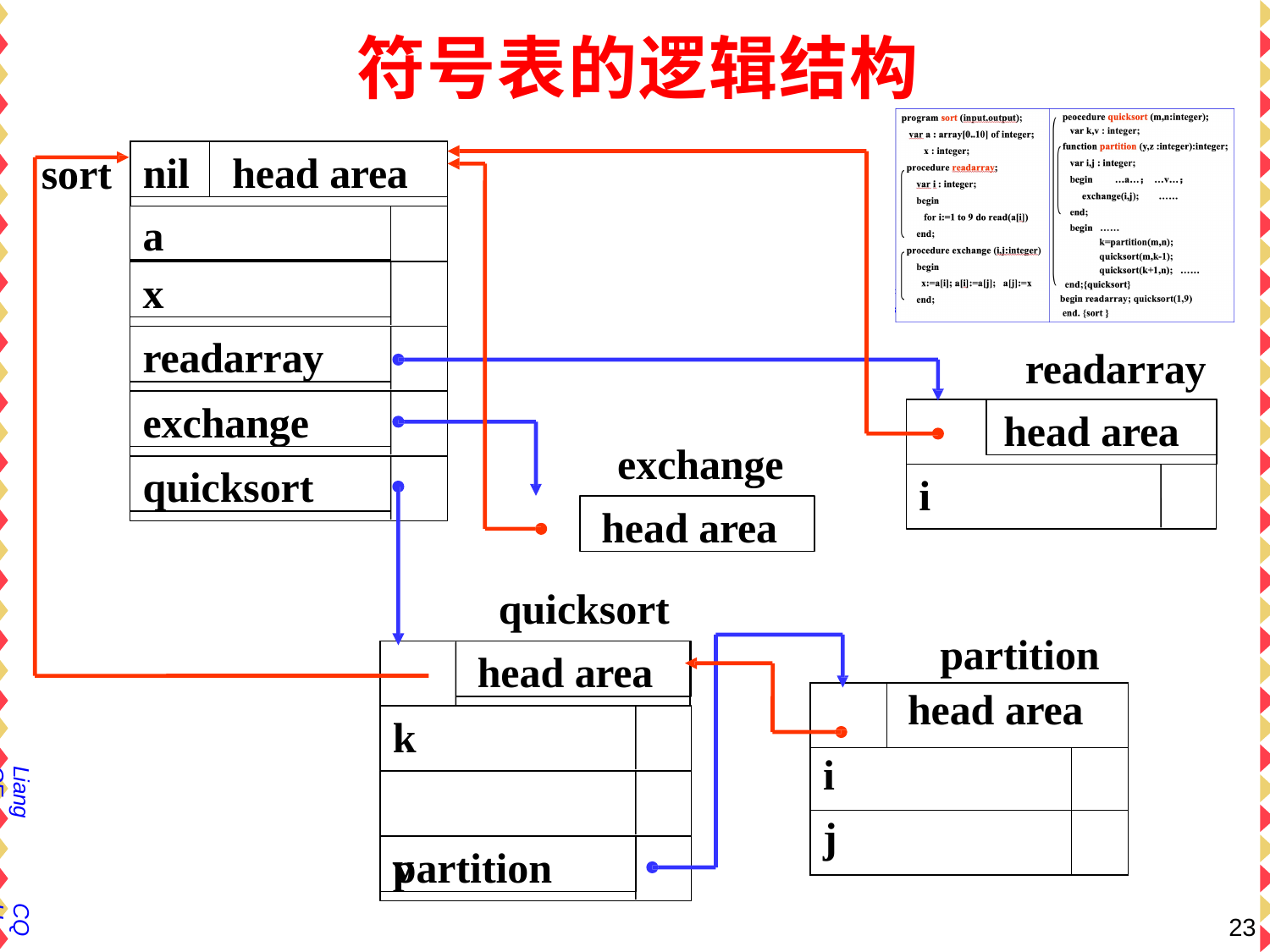

# 符号表的逻辑结构

nil

head area

sort

a

x

readarray

readarray

exchange

head area

exchange

quicksort

i

head area

quicksort
partition

head area

|  | head area |  |
| --- | --- | --- |
| i |  |  |
| j |  |  |
k  v

Liang GE

partition

CQU
23